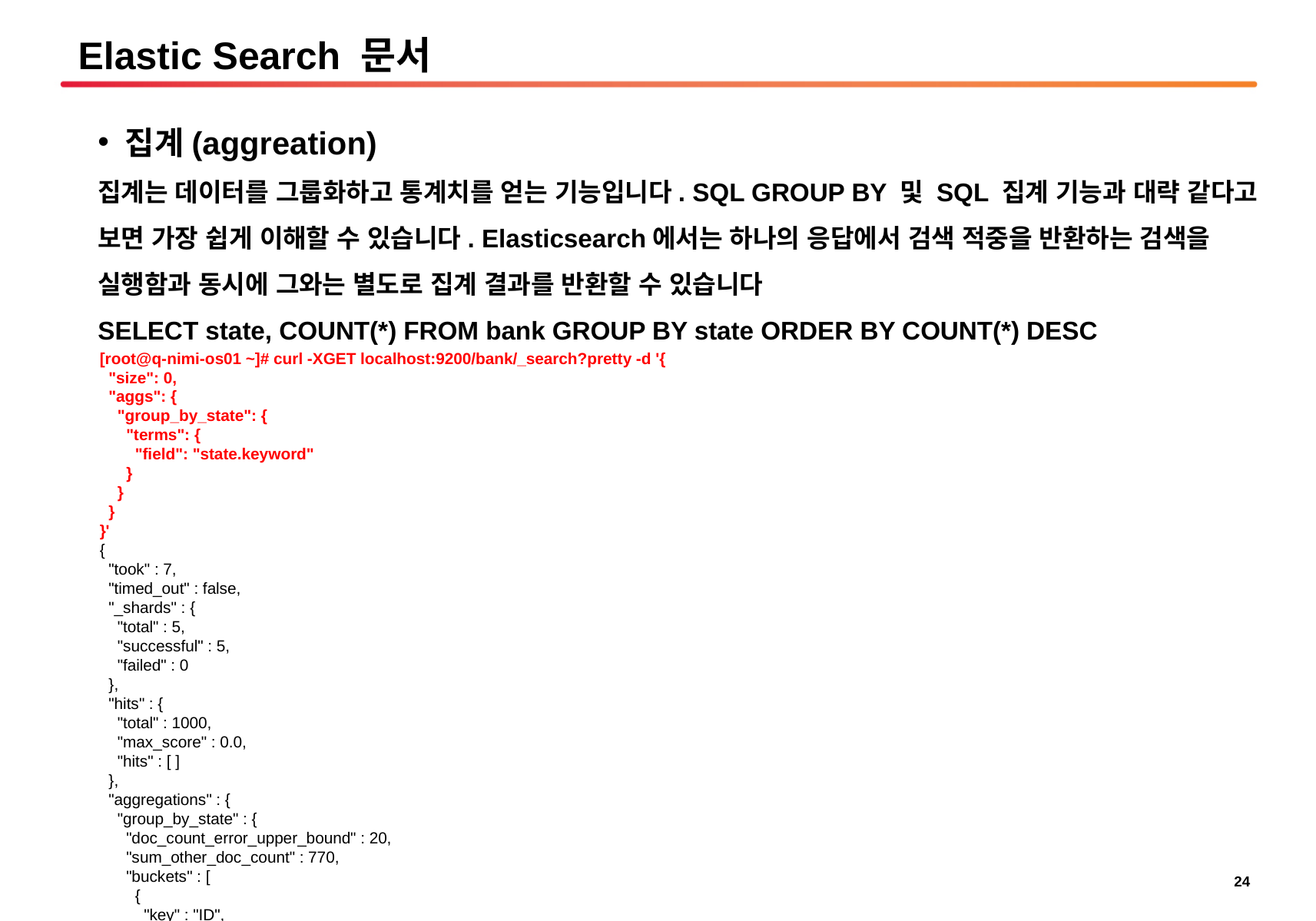

# Elastic Search 문서

집계(aggreation)
집계는 데이터를 그룹화하고 통계치를 얻는 기능입니다. SQL GROUP BY 및 SQL 집계 기능과 대략 같다고 보면 가장 쉽게 이해할 수 있습니다. Elasticsearch에서는 하나의 응답에서 검색 적중을 반환하는 검색을 실행함과 동시에 그와는 별도로 집계 결과를 반환할 수 있습니다
SELECT state, COUNT(*) FROM bank GROUP BY state ORDER BY COUNT(*) DESC
[root@q-nimi-os01 ~]# curl -XGET localhost:9200/bank/_search?pretty -d '{
  "size": 0,
  "aggs": {
    "group_by_state": {
      "terms": {
        "field": "state.keyword"
      }
    }
  }
}'
{
  "took" : 7,
  "timed_out" : false,
  "_shards" : {
    "total" : 5,
    "successful" : 5,
    "failed" : 0
  },
  "hits" : {
    "total" : 1000,
    "max_score" : 0.0,
    "hits" : [ ]
  },
  "aggregations" : {
    "group_by_state" : {
      "doc_count_error_upper_bound" : 20,
      "sum_other_doc_count" : 770,
      "buckets" : [
        {
          "key" : "ID",
          "doc_count" : 27
        },
        {
          "key" : "TX",
          "doc_count" : 27
        },
        {
          "key" : "AL",
          "doc_count" : 25
        },
        {
          "key" : "MD",
          "doc_count" : 25
        },
        {
          "key" : "TN",
          "doc_count" : 23
        },
        {
          "key" : "MA",
          "doc_count" : 21
        },
        {
          "key" : "NC",
          "doc_count" : 21
        },
        {
          "key" : "ND",
          "doc_count" : 21
        },
        {
          "key" : "ME",
          "doc_count" : 20
        },
        {
          "key" : "MO",
          "doc_count" : 20
        }
      ]
    }
  }
}